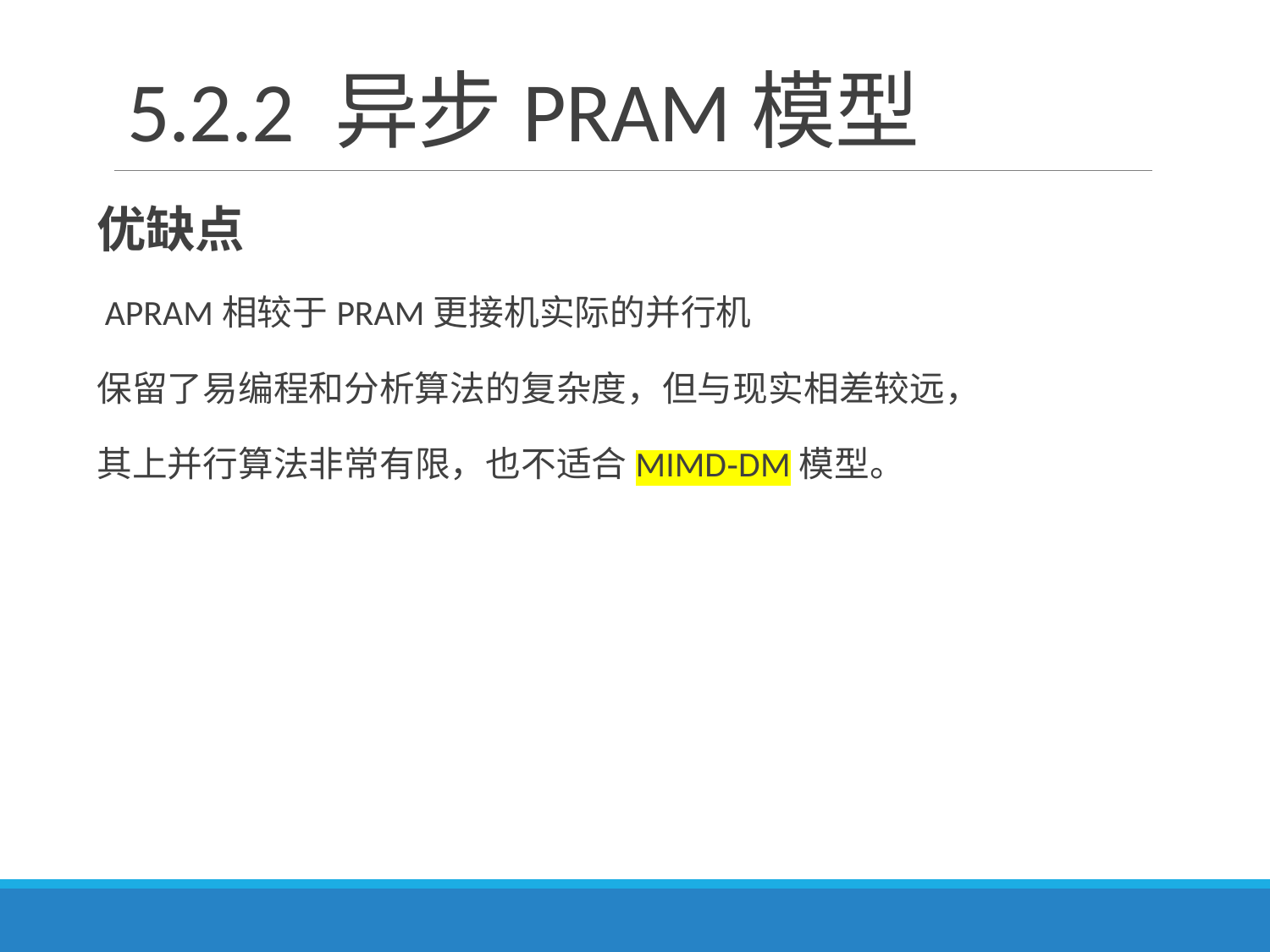

# 5.2.2 异步PRAM模型
优缺点
 APRAM相较于PRAM更接机实际的并行机
保留了易编程和分析算法的复杂度，但与现实相差较远，
其上并行算法非常有限，也不适合MIMD‐DM模型。

32